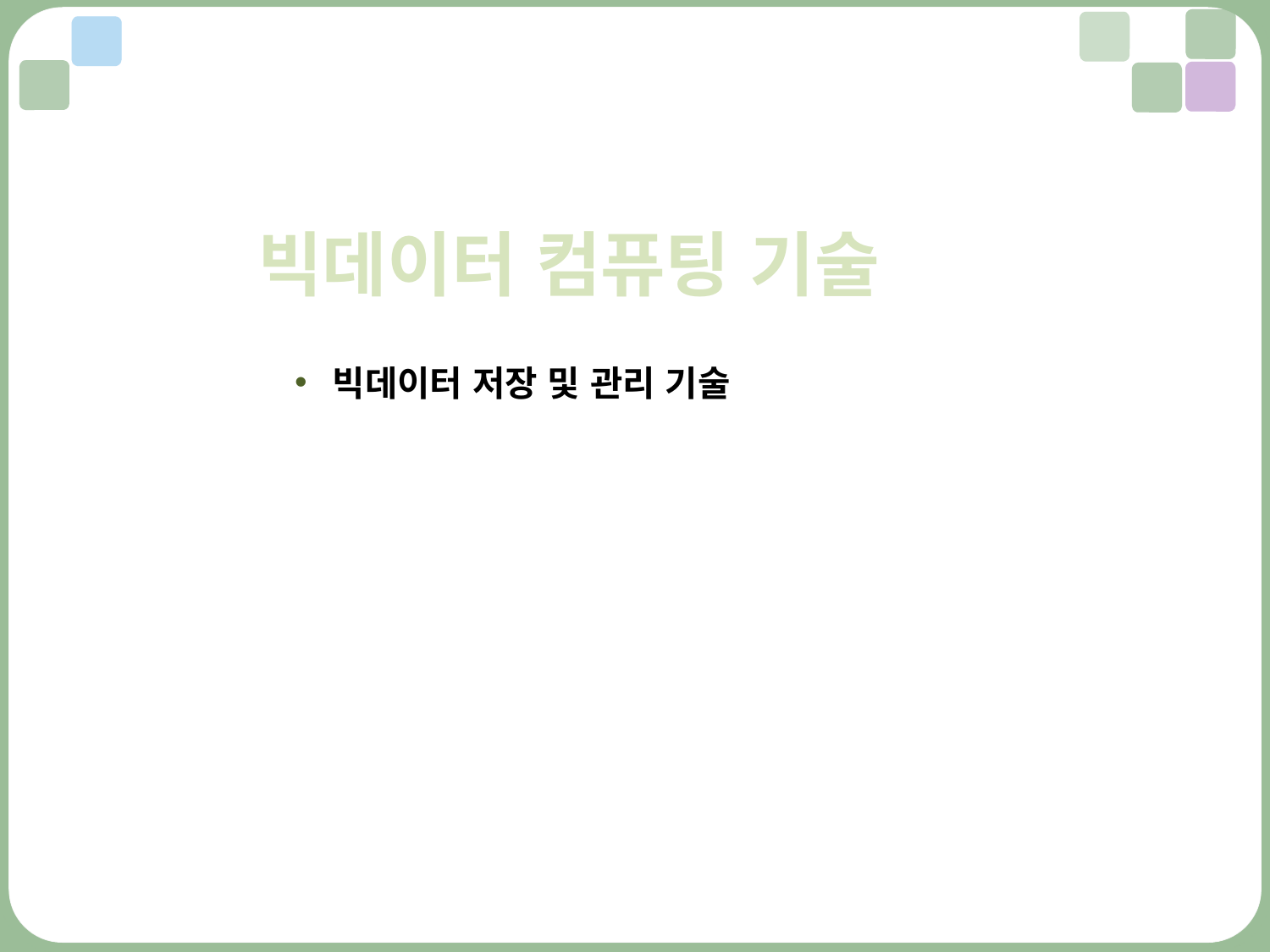

빅데이터 컴퓨팅 기술

빅데이터 저장 및 관리 기술